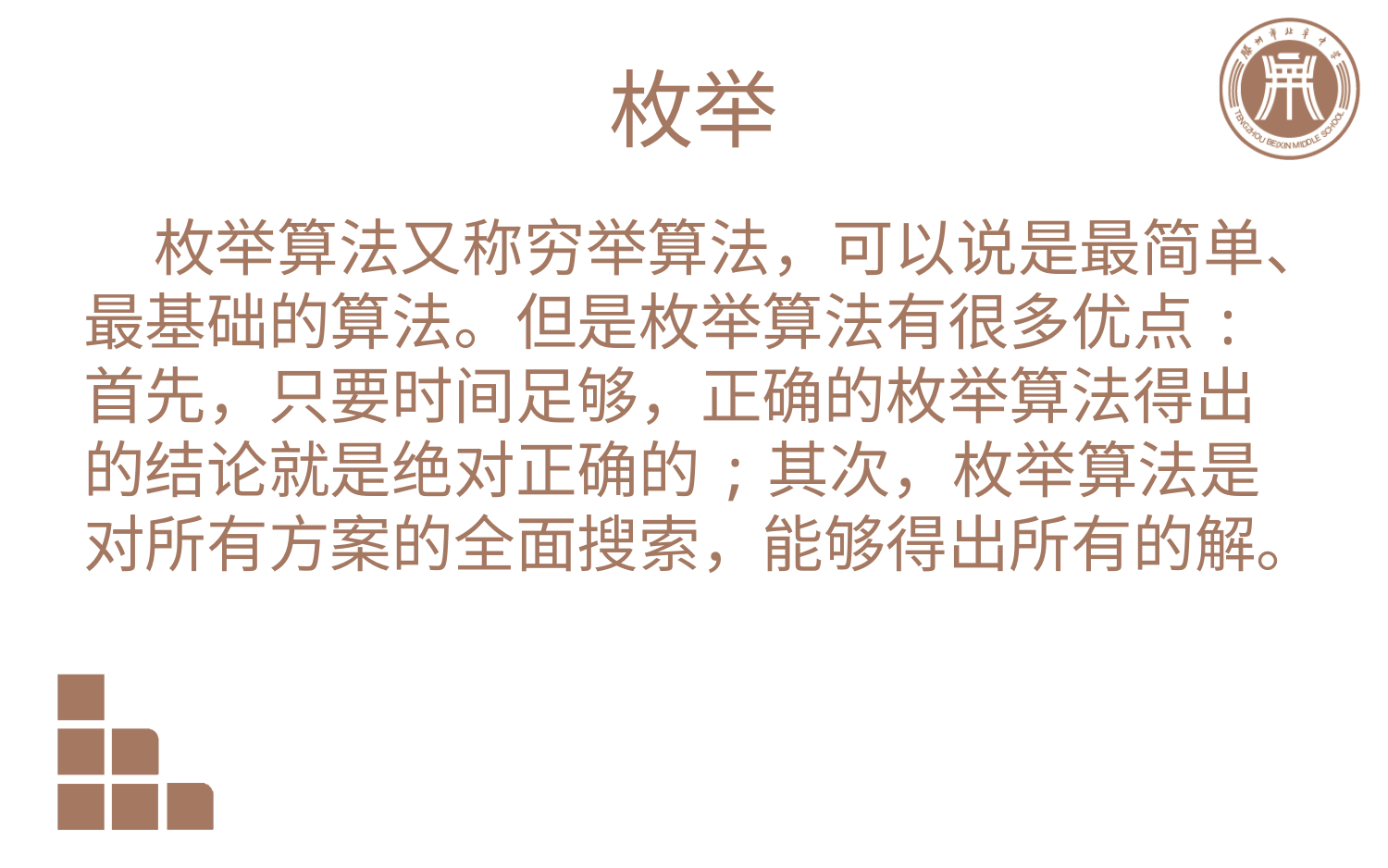

# 枚举
    枚举算法又称穷举算法，可以说是最简单、最基础的算法。但是枚举算法有很多优点:首先，只要时间足够，正确的枚举算法得出的结论就是绝对正确的;其次，枚举算法是对所有方案的全面搜索，能够得出所有的解。